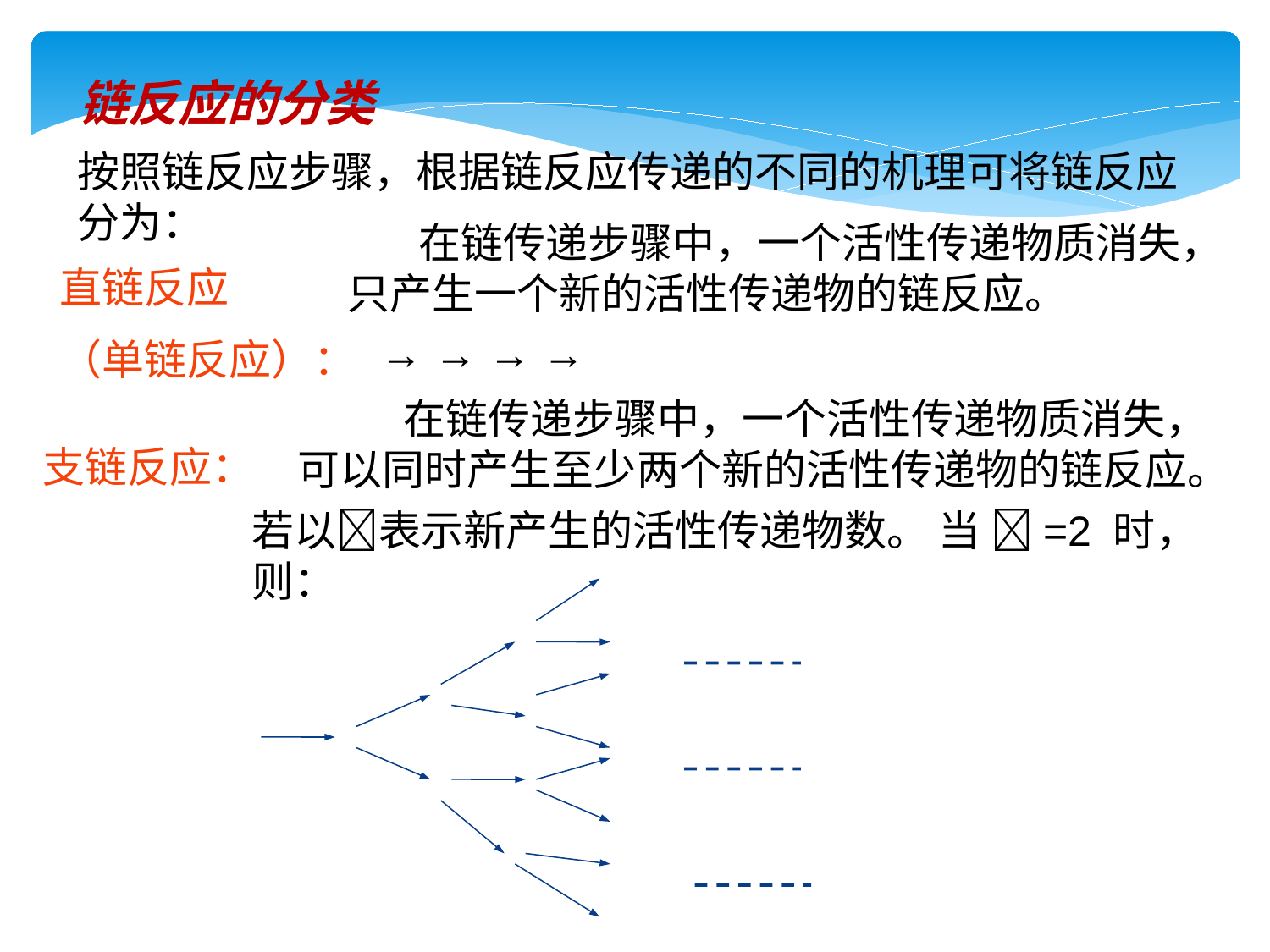

链反应的分类
按照链反应步骤，根据链反应传递的不同的机理可将链反应分为：
        在链传递步骤中，一个活性传递物质消失，只产生一个新的活性传递物的链反应。
直链反应
（单链反应）：
→ → → →
          在链传递步骤中，一个活性传递物质消失，可以同时产生至少两个新的活性传递物的链反应。
支链反应：
若以α表示新产生的活性传递物数。 当 α=2 时，则：